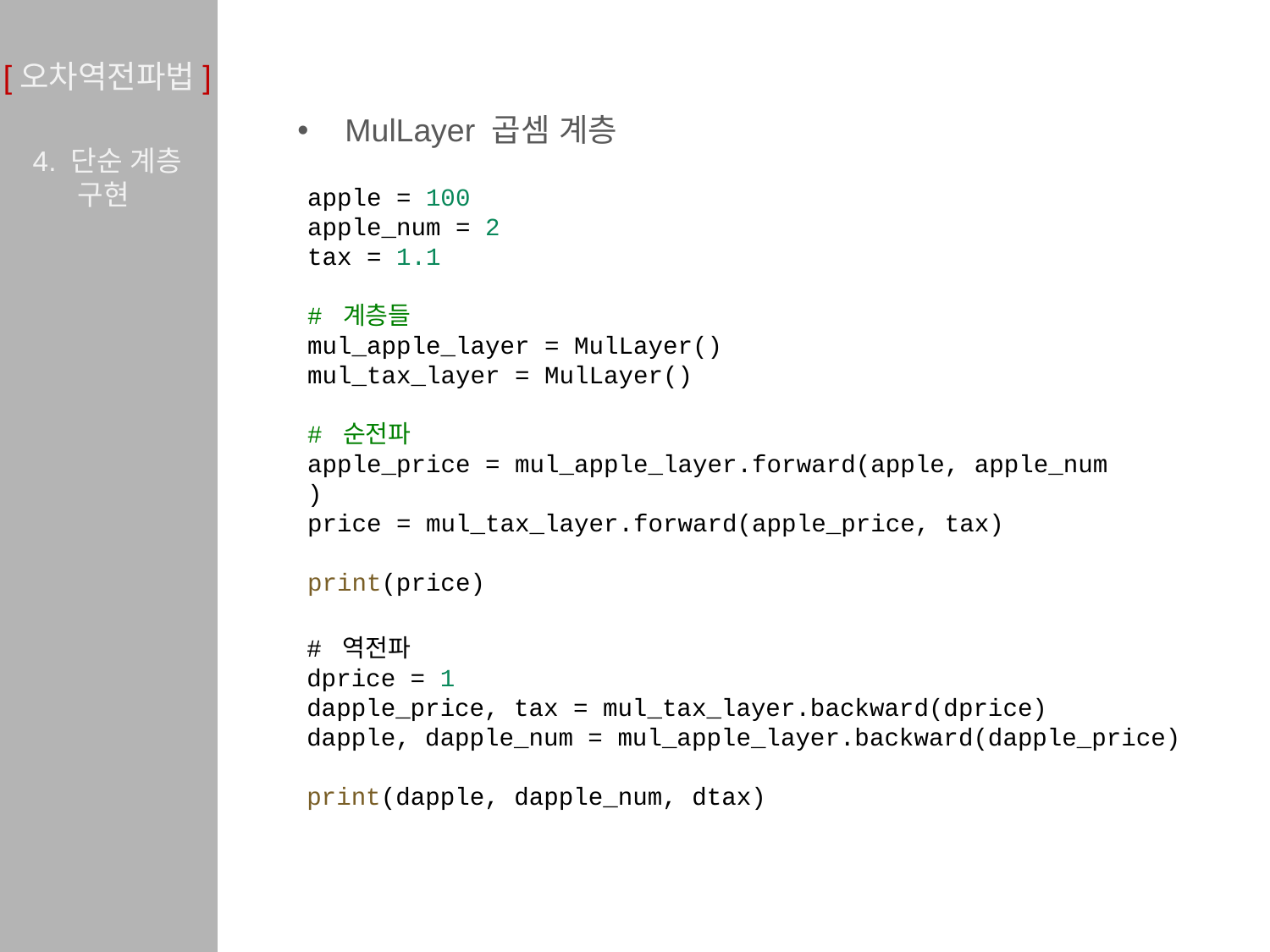

# [오차역전파법]
MulLayer 곱셈 계층
4. 단순 계층 구현
apple = 100
apple_num = 2
tax = 1.1
# 계층들
mul_apple_layer = MulLayer()
mul_tax_layer = MulLayer()
# 순전파
apple_price = mul_apple_layer.forward(apple, apple_num)
price = mul_tax_layer.forward(apple_price, tax)
print(price)
# 역전파
dprice = 1
dapple_price, tax = mul_tax_layer.backward(dprice)
dapple, dapple_num = mul_apple_layer.backward(dapple_price)
print(dapple, dapple_num, dtax)